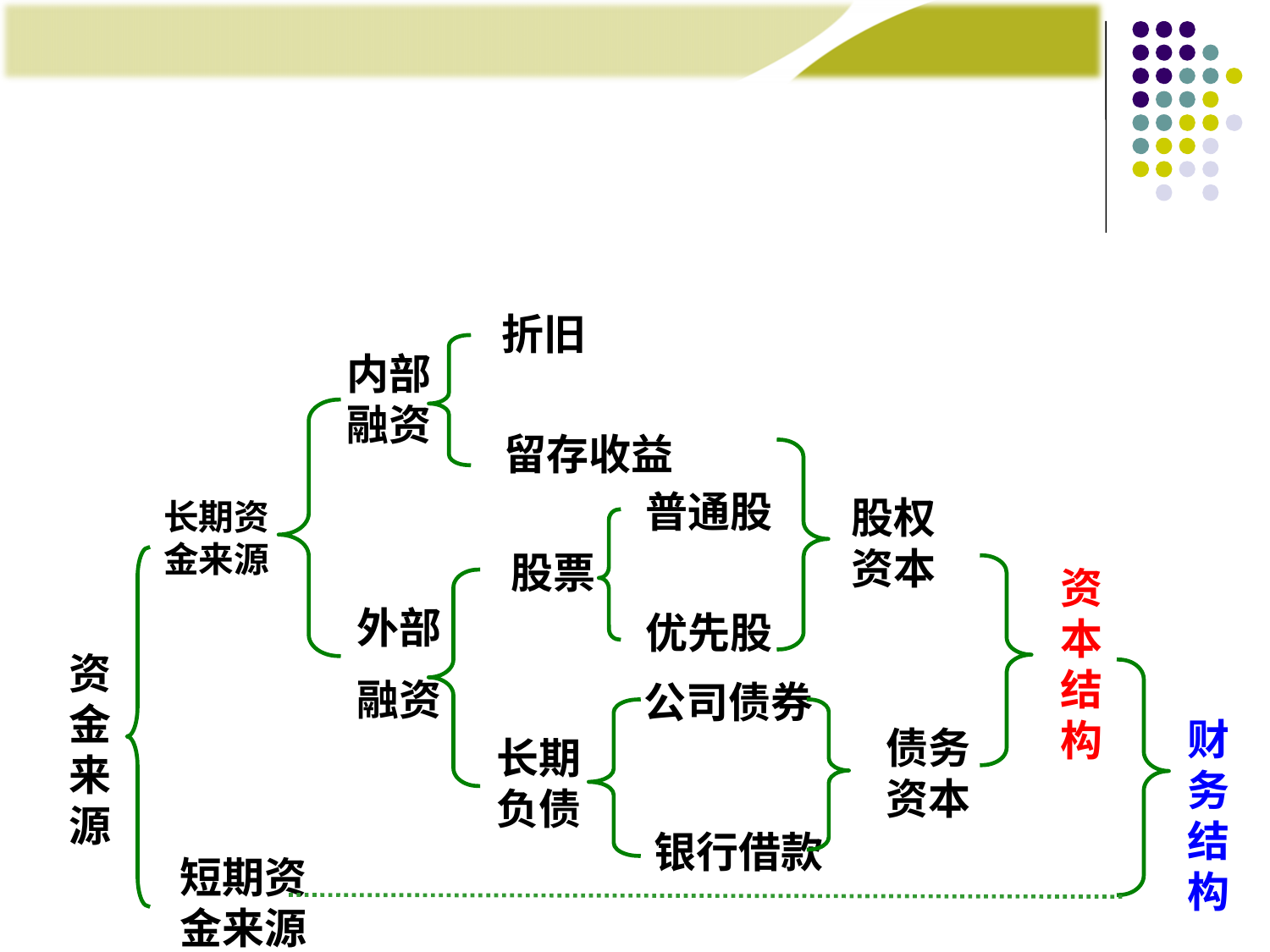

折旧

留存收益
内部融资

外部
融资

股权资本
普通股

优先股
长期资金来源

短期资金来源
股票

长期负债
资本结构

财务结构

资金来源
公司债券

银行借款

  债务
  资本